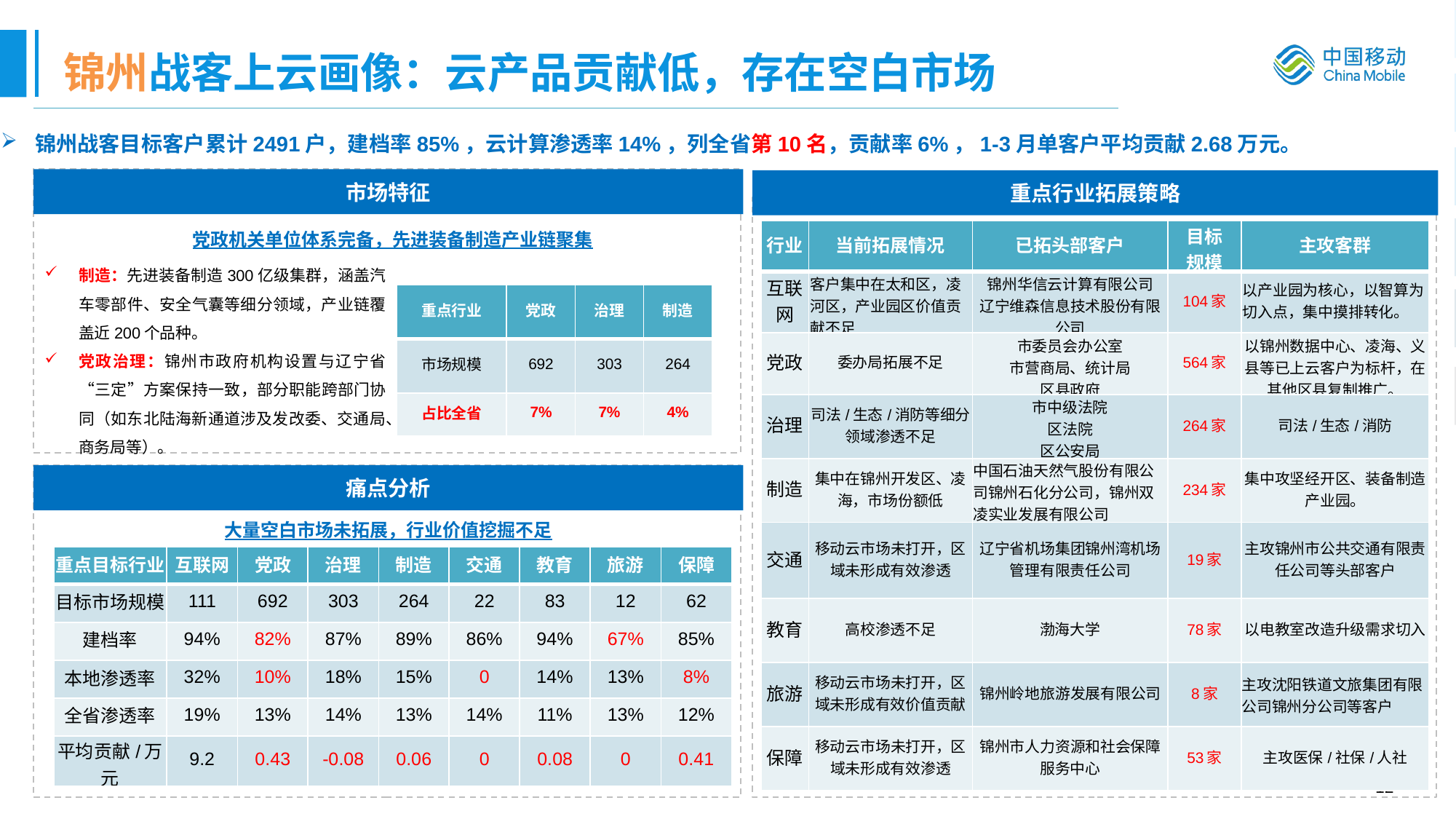

# 锦州战客上云画像：云产品贡献低，存在空白市场

锦州战客目标客户累计2491户，建档率85%，云计算渗透率14%，列全省第10名，贡献率6%，1-3月单客户平均贡献2.68万元。
市场特征

重点行业拓展策略

| 行业 | 当前拓展情况 | 已拓头部客户 | 目标 规模 | 主攻客群 |
| --- | --- | --- | --- | --- |
| 互联网 | 客户集中在太和区，凌河区，产业园区价值贡献不足 | 锦州华信云计算有限公司 辽宁维森信息技术股份有限公司 | 104家 | 以产业园为核心，以智算为切入点，集中摸排转化。 |
| 党政 | 委办局拓展不足 | 市委员会办公室 市营商局、统计局 区县政府 | 564家 | 以锦州数据中心、凌海、义县等已上云客户为标杆，在其他区县复制推广。 |
| 治理 | 司法/生态/消防等细分领域渗透不足 | 市中级法院 区法院 区公安局 | 264家 | 司法/生态/消防 |
| 制造 | 集中在锦州开发区、凌海，市场份额低 | 中国石油天然气股份有限公司锦州石化分公司，锦州双凌实业发展有限公司 | 234家 | 集中攻坚经开区、装备制造产业园。 |
| 交通 | 移动云市场未打开，区域未形成有效渗透 | 辽宁省机场集团锦州湾机场管理有限责任公司 | 19家 | 主攻锦州市公共交通有限责任公司等头部客户 |
| 教育 | 高校渗透不足 | 渤海大学 | 78家 | 以电教室改造升级需求切入 |
| 旅游 | 移动云市场未打开，区域未形成有效价值贡献 | 锦州岭地旅游发展有限公司 | 8家 | 主攻沈阳铁道文旅集团有限公司锦州分公司等客户 |
| 保障 | 移动云市场未打开，区域未形成有效渗透 | 锦州市人力资源和社会保障服务中心 | 53家 | 主攻医保/社保/人社 |
党政机关单位体系完备，先进装备制造产业链聚集
制造：先进装备制造300亿级集群，涵盖汽车零部件、安全气囊等细分领域，产业链覆盖近200个品种。
党政治理：锦州市政府机构设置与辽宁省“三定”方案保持一致，部分职能跨部门协同（如东北陆海新通道涉及发改委、交通局、商务局等）。
| 重点行业 | 党政 | 治理 | 制造 |
| --- | --- | --- | --- |
| 市场规模 | 692 | 303 | 264 |
| 占比全省 | 7% | 7% | 4% |
痛点分析

大量空白市场未拓展，行业价值挖掘不足
| 重点目标行业 | 互联网 | 党政 | 治理 | 制造 | 交通 | 教育 | 旅游 | 保障 |
| --- | --- | --- | --- | --- | --- | --- | --- | --- |
| 目标市场规模 | 111 | 692 | 303 | 264 | 22 | 83 | 12 | 62 |
| 建档率 | 94% | 82% | 87% | 89% | 86% | 94% | 67% | 85% |
| 本地渗透率 | 32% | 10% | 18% | 15% | 0 | 14% | 13% | 8% |
| 全省渗透率 | 19% | 13% | 14% | 13% | 14% | 11% | 13% | 12% |
| 平均贡献/万元 | 9.2 | 0.43 | -0.08 | 0.06 | 0 | 0.08 | 0 | 0.41 |